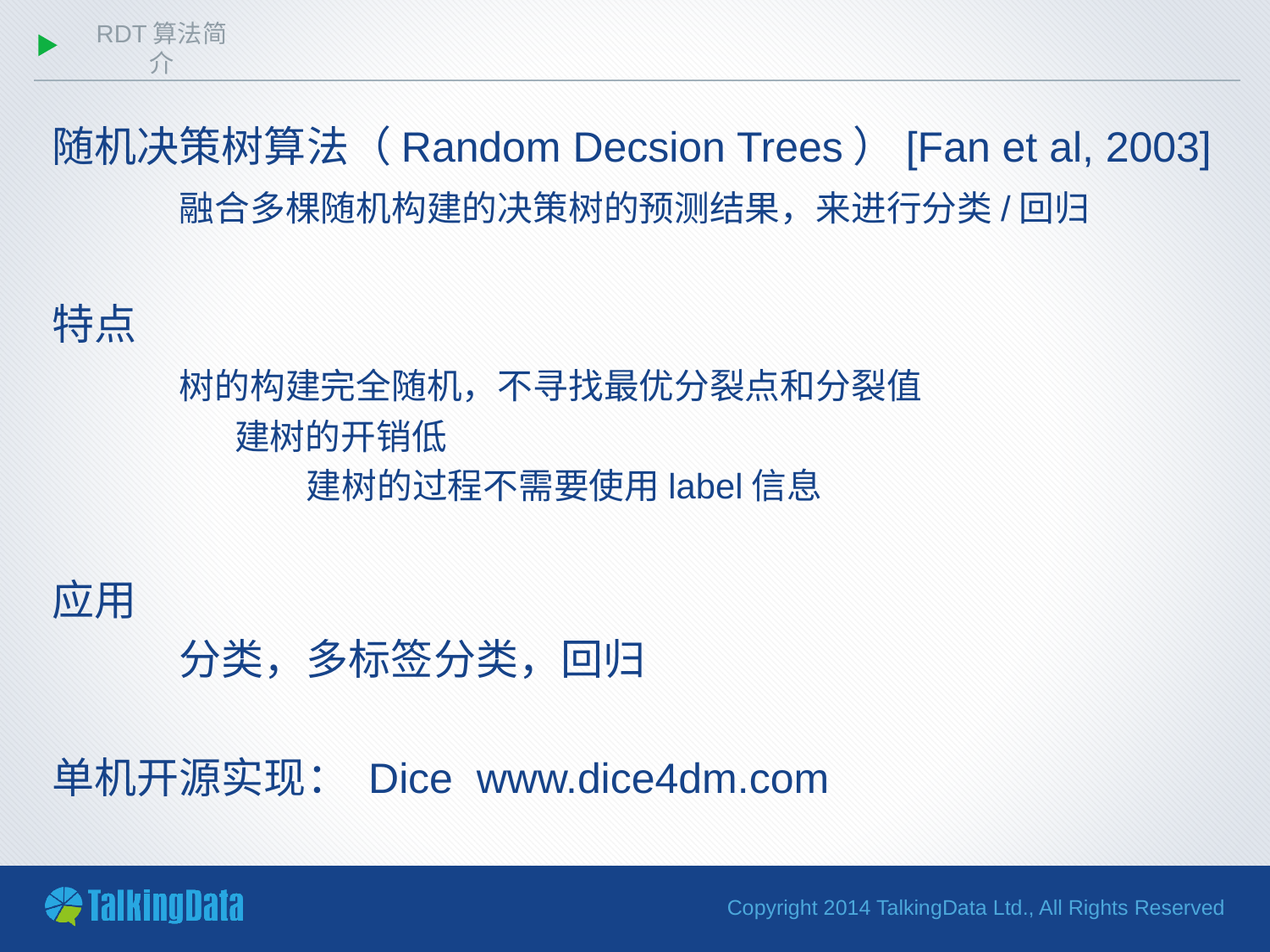

# RDT算法简介
随机决策树算法（Random Decsion Trees）[Fan et al, 2003]
	融合多棵随机构建的决策树的预测结果，来进行分类/回归

特点
	树的构建完全随机，不寻找最优分裂点和分裂值
	      建树的开销低
		建树的过程不需要使用label信息

应用
	分类，多标签分类，回归

单机开源实现： Dice  www.dice4dm.com